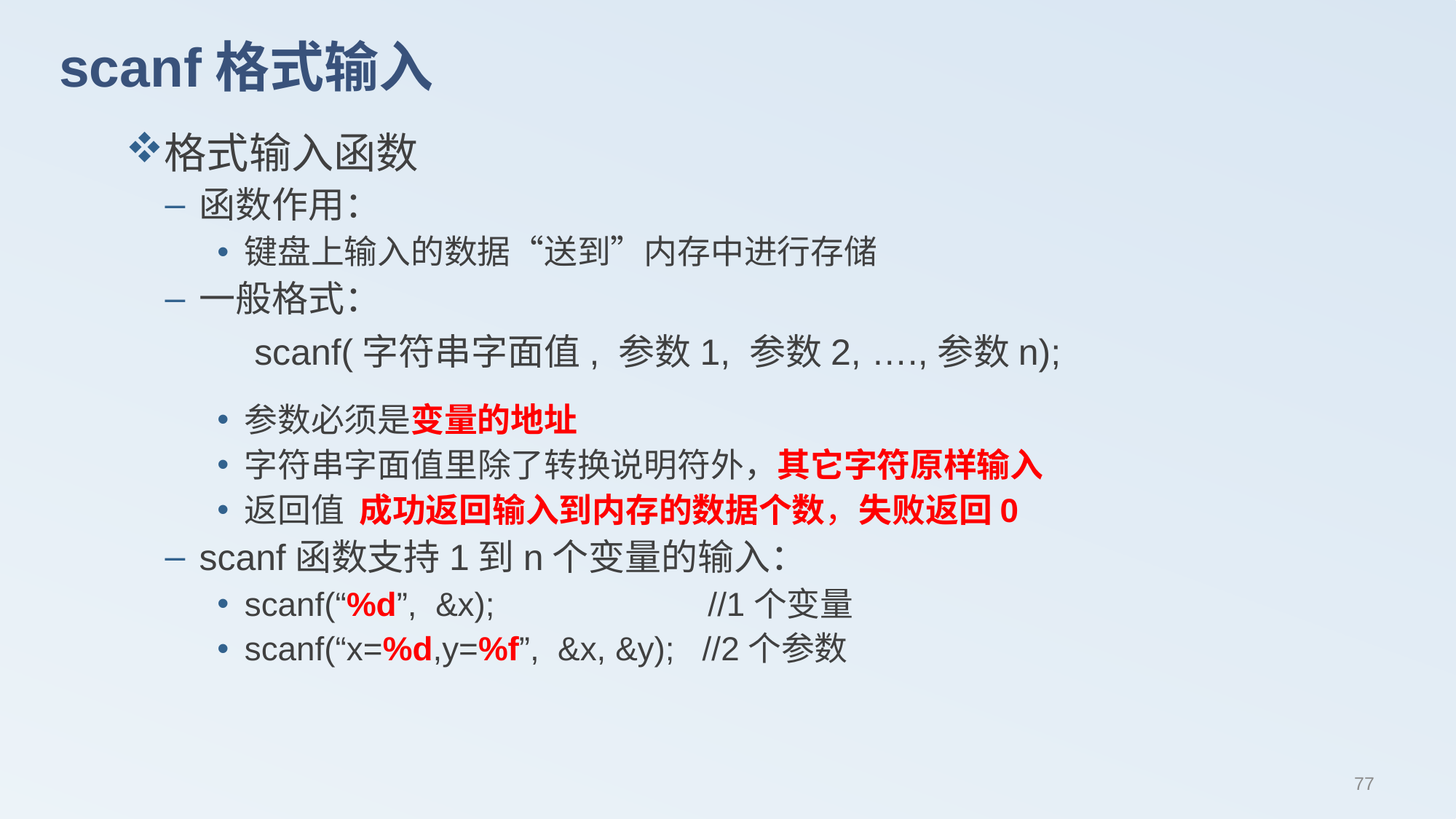

# scanf格式输入
格式输入函数
函数作用：
键盘上输入的数据“送到”内存中进行存储
一般格式：

参数必须是变量的地址
字符串字面值里除了转换说明符外，其它字符原样输入
返回值  成功返回输入到内存的数据个数，失败返回0
scanf函数支持1到n个变量的输入：
scanf(“%d”,  &x);                       //1个变量
scanf(“x=%d,y=%f”,  &x, &y);   //2个参数

scanf(字符串字面值, 参数1, 参数2, ….,参数n);